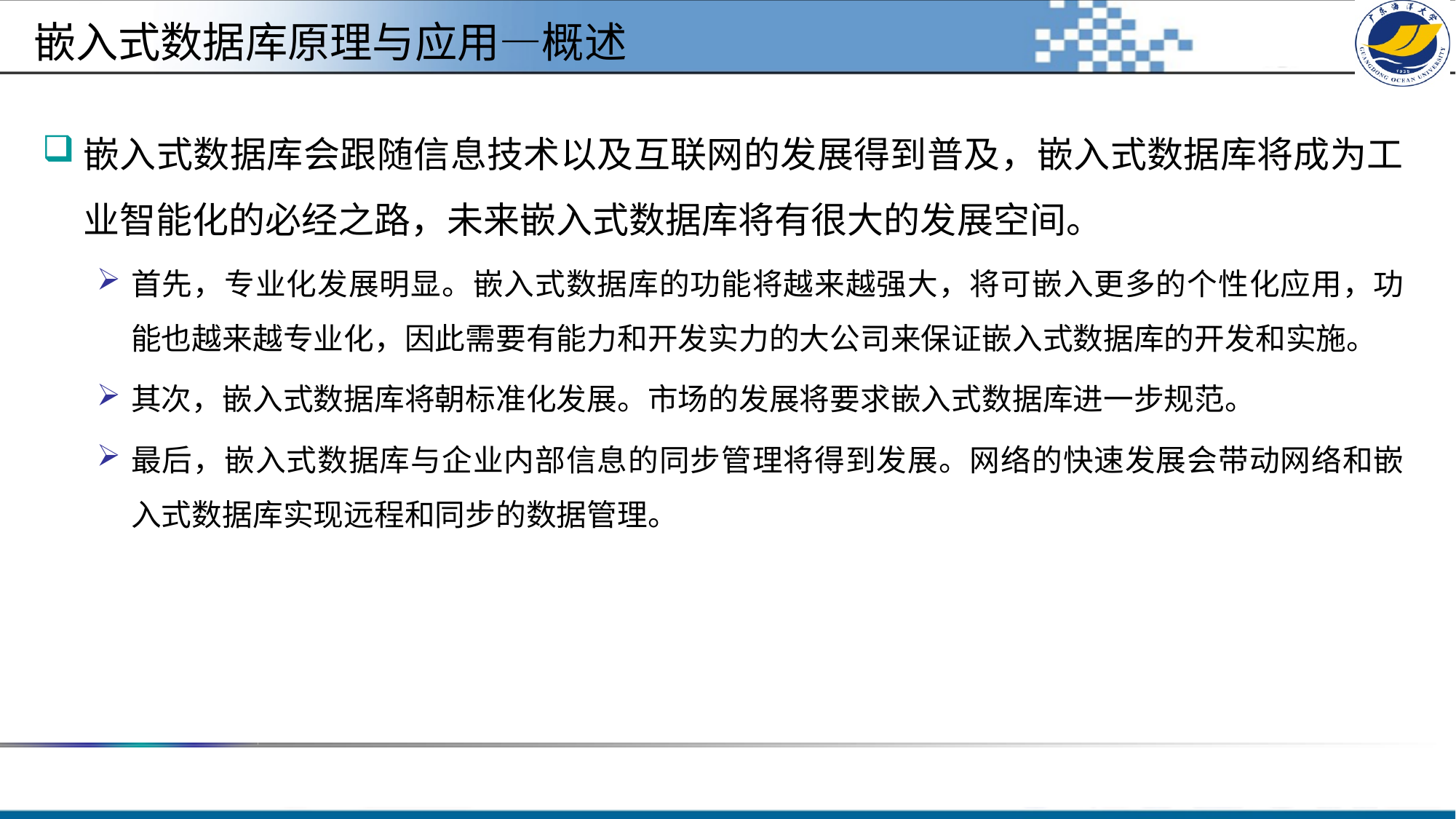

#
嵌入式数据库原理与应用—概述
嵌入式数据库会跟随信息技术以及互联网的发展得到普及，嵌入式数据库将成为工业智能化的必经之路，未来嵌入式数据库将有很大的发展空间。
首先，专业化发展明显。嵌入式数据库的功能将越来越强大，将可嵌入更多的个性化应用，功能也越来越专业化，因此需要有能力和开发实力的大公司来保证嵌入式数据库的开发和实施。
其次，嵌入式数据库将朝标准化发展。市场的发展将要求嵌入式数据库进一步规范。
最后，嵌入式数据库与企业内部信息的同步管理将得到发展。网络的快速发展会带动网络和嵌入式数据库实现远程和同步的数据管理。